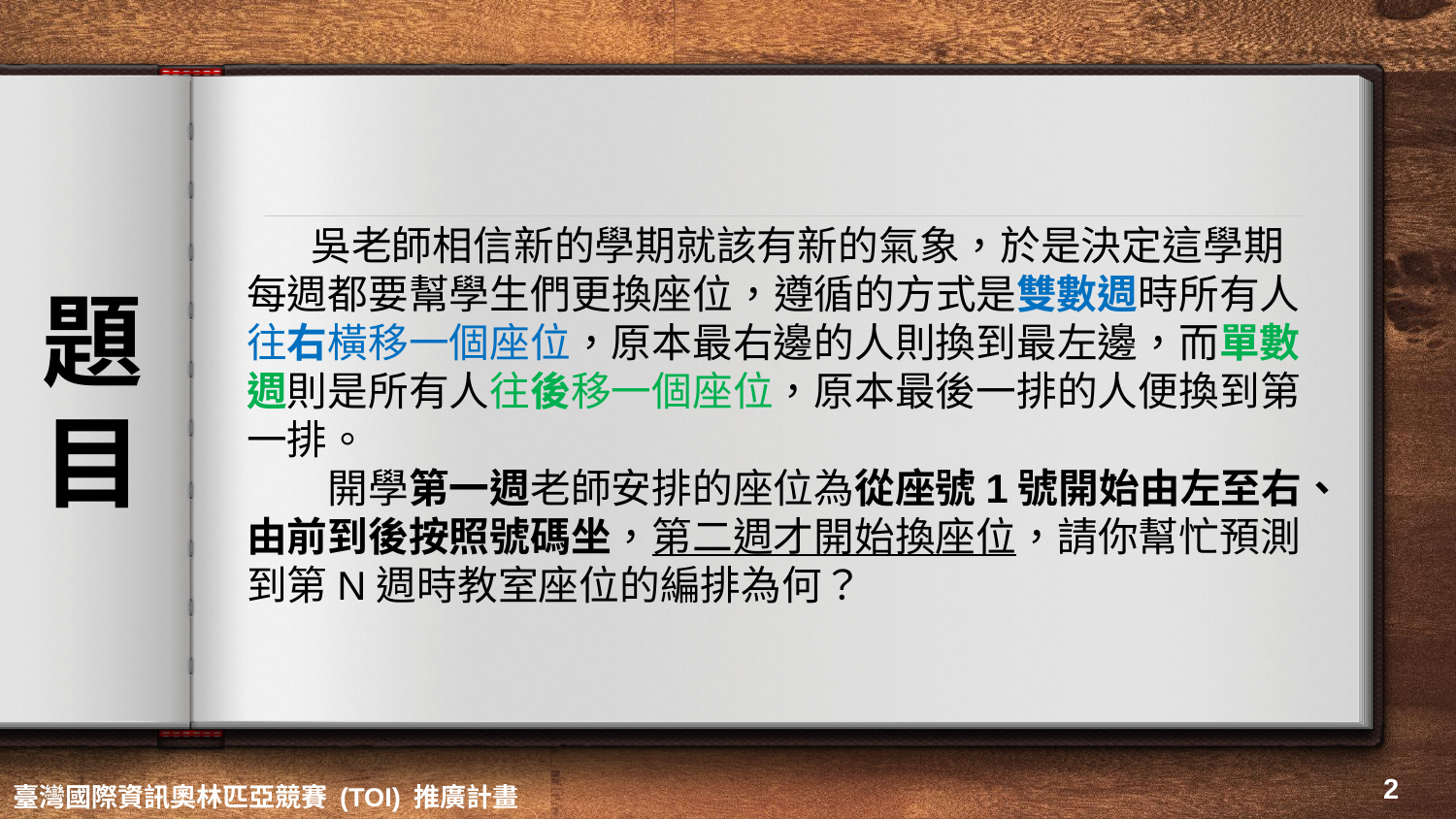

吳老師相信新的學期就該有新的氣象，於是決定這學期
每週都要幫學生們更換座位，遵循的方式是雙數週時所有人
往右橫移一個座位，原本最右邊的人則換到最左邊，而單數
週則是所有人往後移一個座位，原本最後一排的人便換到第
一排。
　　開學第一週老師安排的座位為從座號1號開始由左至右、
由前到後按照號碼坐，第二週才開始換座位，請你幫忙預測
到第N週時教室座位的編排為何？

# 題 目
2